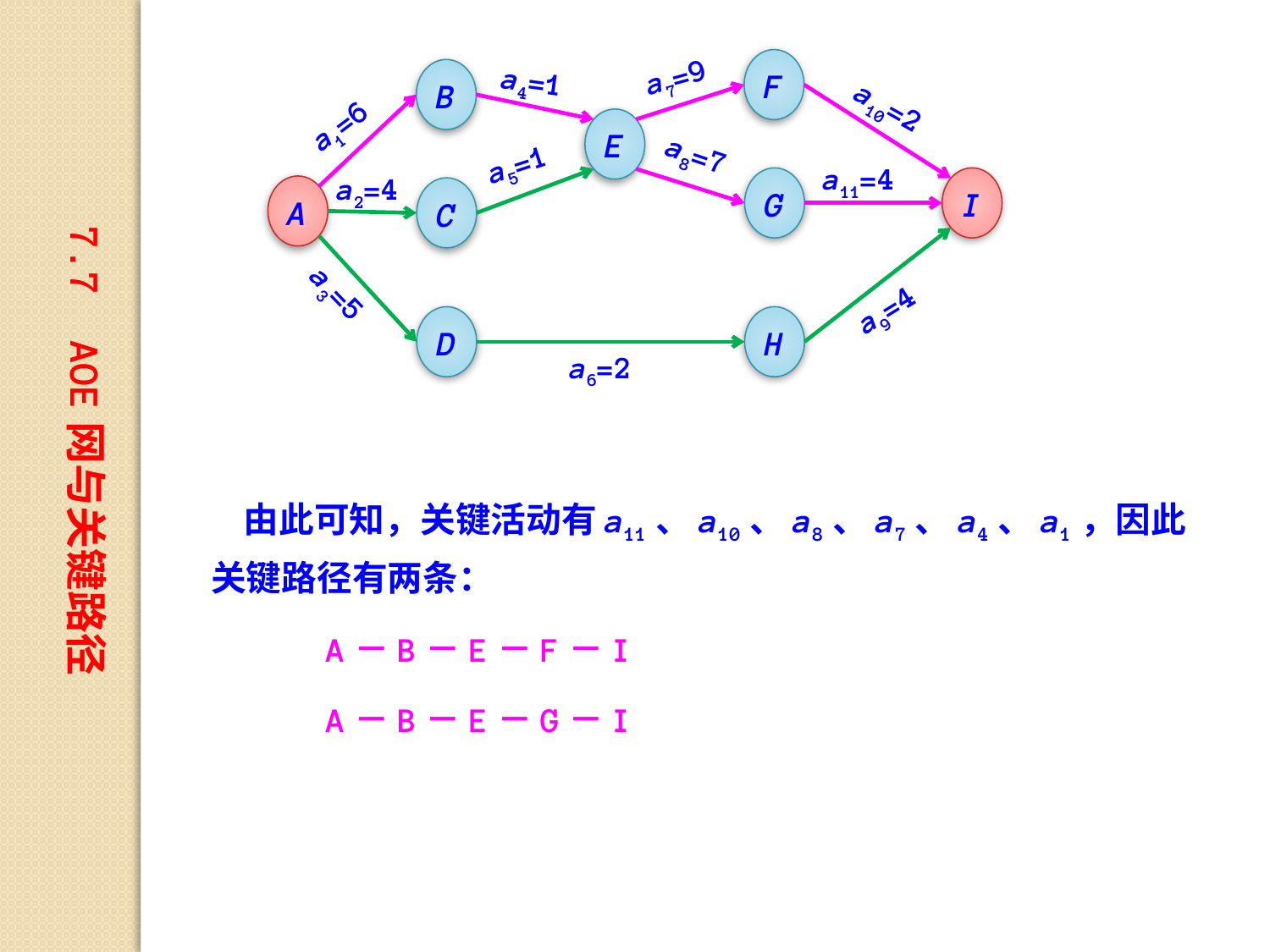

F
a7=9
B
a4=1
a10=2
a1=6
E
a5=1
a8=7
a11=4
G
I
a2=4
A
C
a9=4
a3=5
D
H
a6=2
7.7  AOE网与关键路径
   由此可知，关键活动有a11、a10、a8、a7、a4、a1，因此关键路径有两条：
      A－B－E－F－I
      A－B－E－G－I